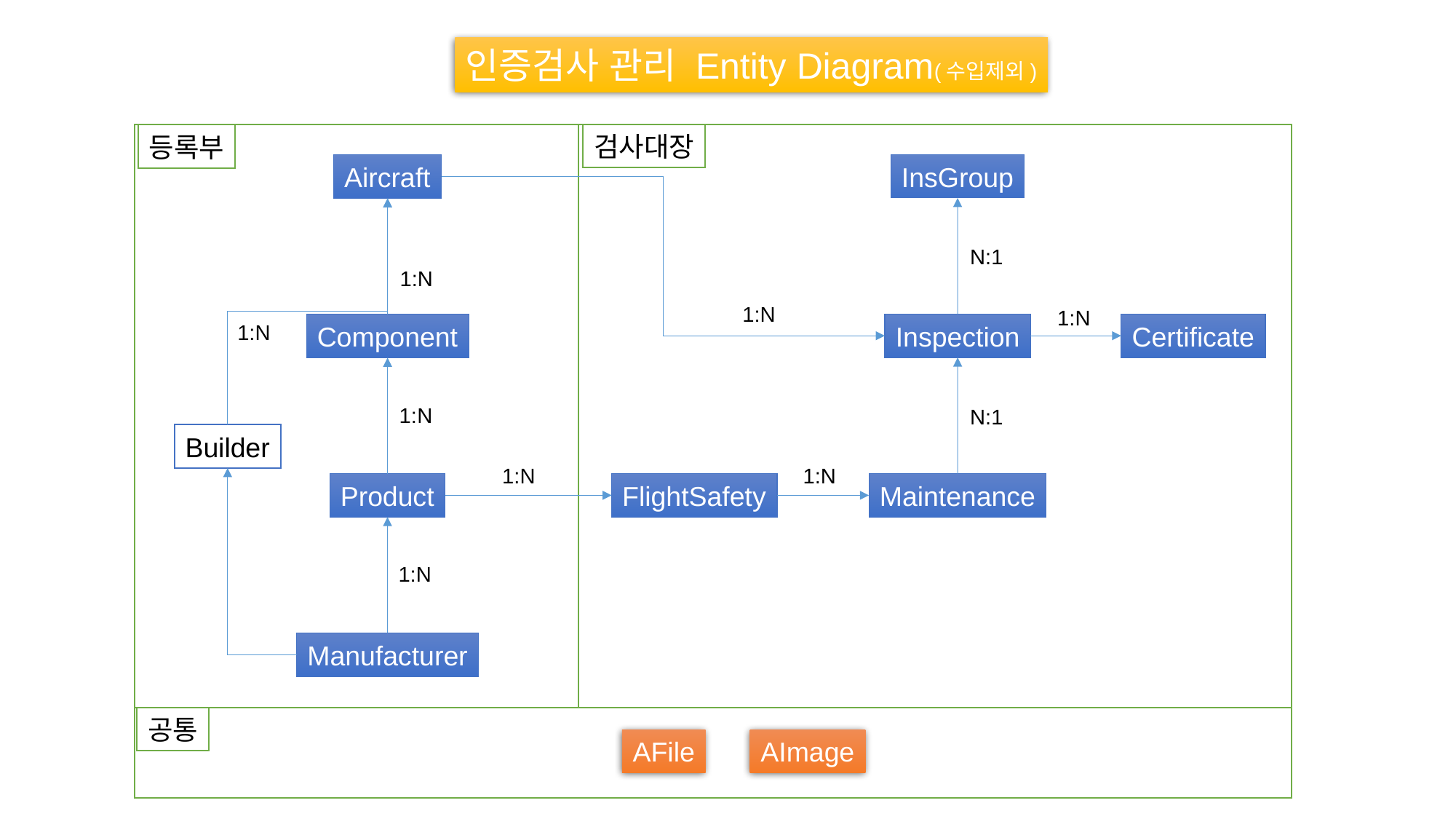

인증검사 관리 Entity Diagram(수입제외)
검사대장

등록부

InsGroup
Aircraft
N:1
1:N
1:N
1:N
1:N
Inspection
Certificate
Component
1:N
N:1
Builder
1:N
1:N
Product
FlightSafety
Maintenance
1:N
Manufacturer
공통

AFile
AImage